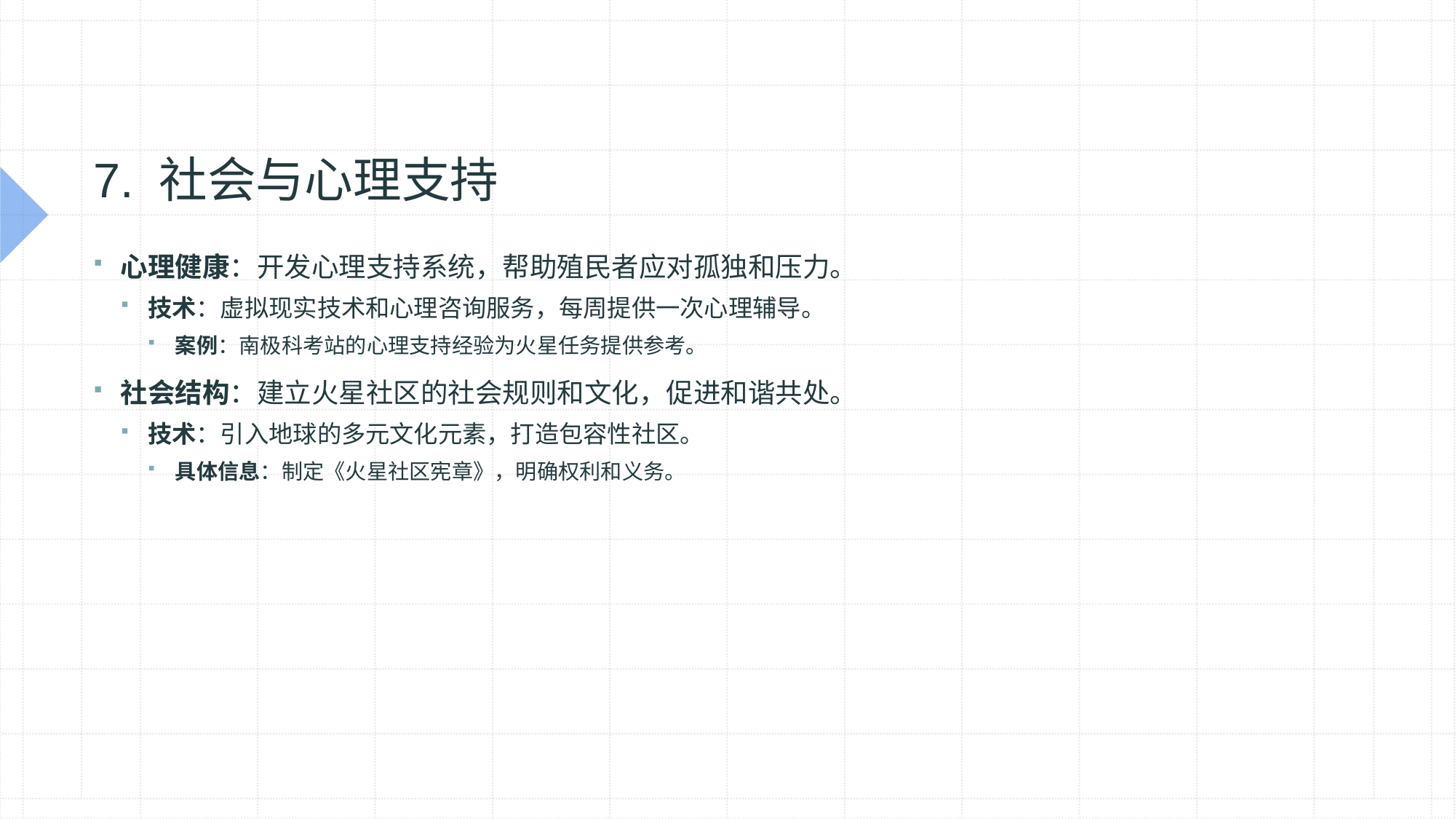

# 7. 社会与心理支持
心理健康：开发心理支持系统，帮助殖民者应对孤独和压力。
技术：虚拟现实技术和心理咨询服务，每周提供一次心理辅导。
案例：南极科考站的心理支持经验为火星任务提供参考。
社会结构：建立火星社区的社会规则和文化，促进和谐共处。
技术：引入地球的多元文化元素，打造包容性社区。
具体信息：制定《火星社区宪章》，明确权利和义务。